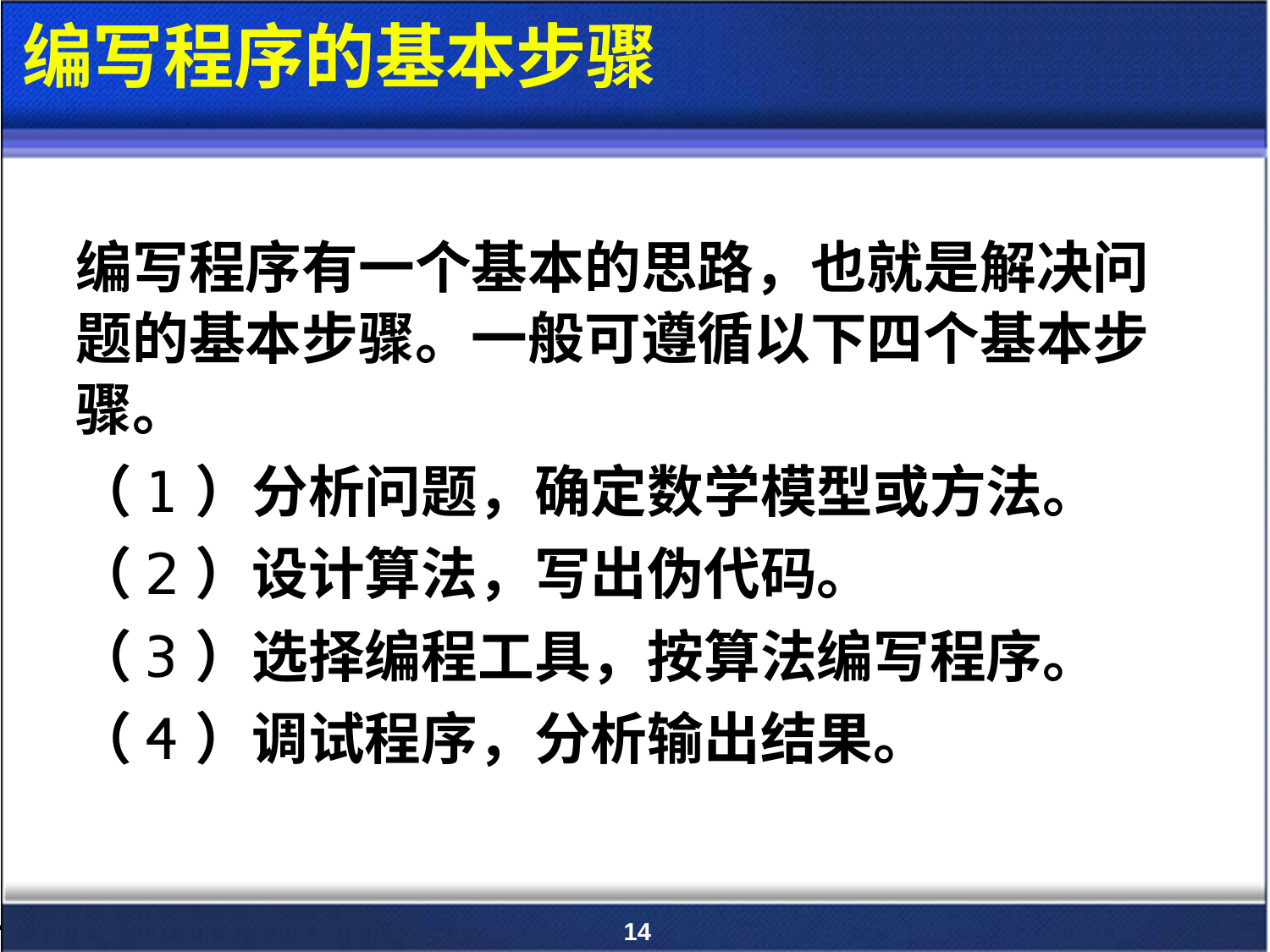

# 编写程序的基本步骤
编写程序有一个基本的思路，也就是解决问题的基本步骤。一般可遵循以下四个基本步骤。
（1）分析问题，确定数学模型或方法。
（2）设计算法，写出伪代码。
（3）选择编程工具，按算法编写程序。
（4）调试程序，分析输出结果。
14